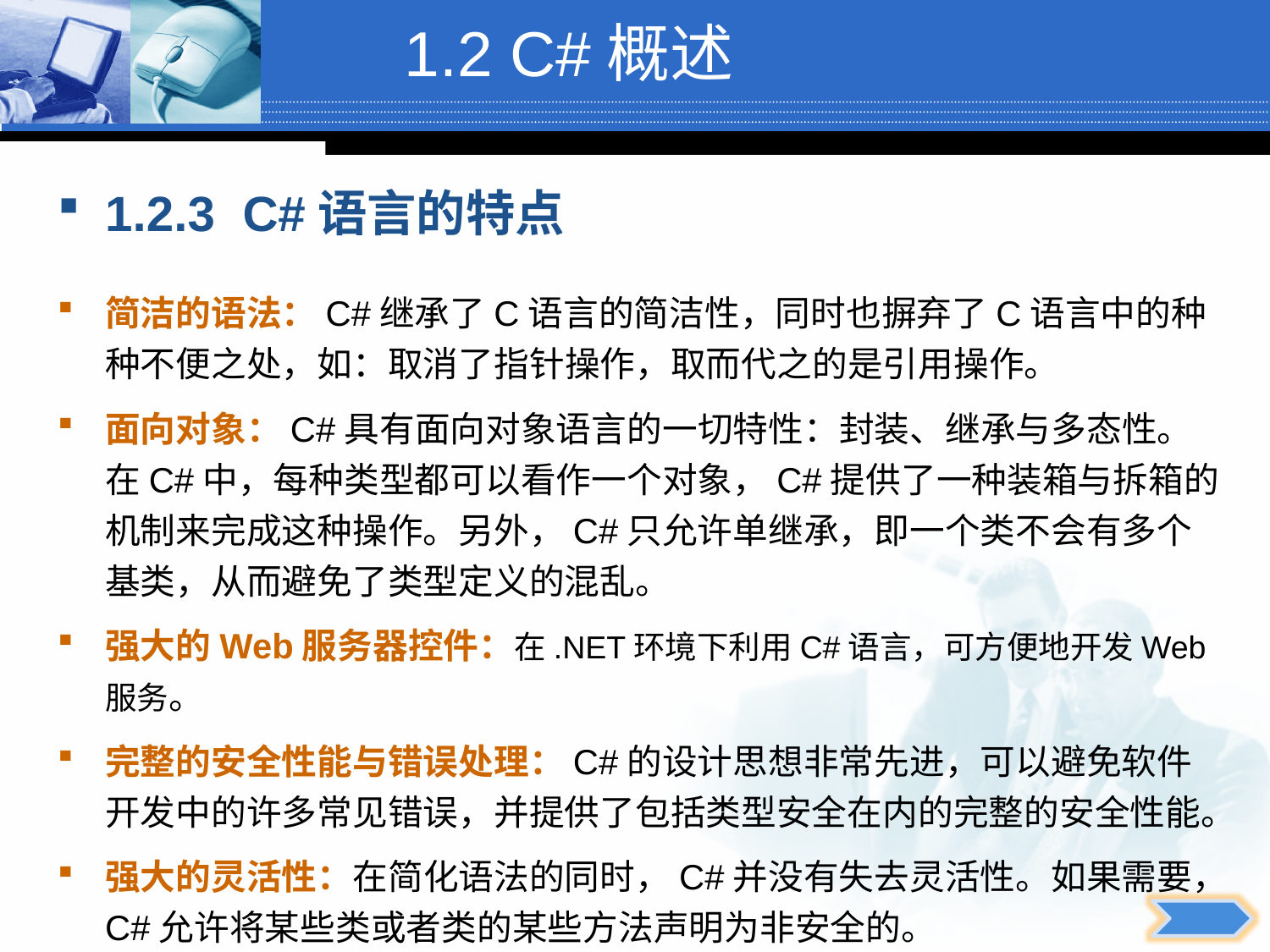

1.2 C#概述
1.2.3  C#语言的特点
简洁的语法：C#继承了C语言的简洁性，同时也摒弃了C语言中的种种不便之处，如：取消了指针操作，取而代之的是引用操作。
面向对象：C#具有面向对象语言的一切特性：封装、继承与多态性。在C#中，每种类型都可以看作一个对象，C#提供了一种装箱与拆箱的机制来完成这种操作。另外，C#只允许单继承，即一个类不会有多个基类，从而避免了类型定义的混乱。
强大的Web服务器控件：在.NET环境下利用C#语言，可方便地开发Web服务。
完整的安全性能与错误处理：C#的设计思想非常先进，可以避免软件开发中的许多常见错误，并提供了包括类型安全在内的完整的安全性能。
强大的灵活性：在简化语法的同时，C#并没有失去灵活性。如果需要，C#允许将某些类或者类的某些方法声明为非安全的。